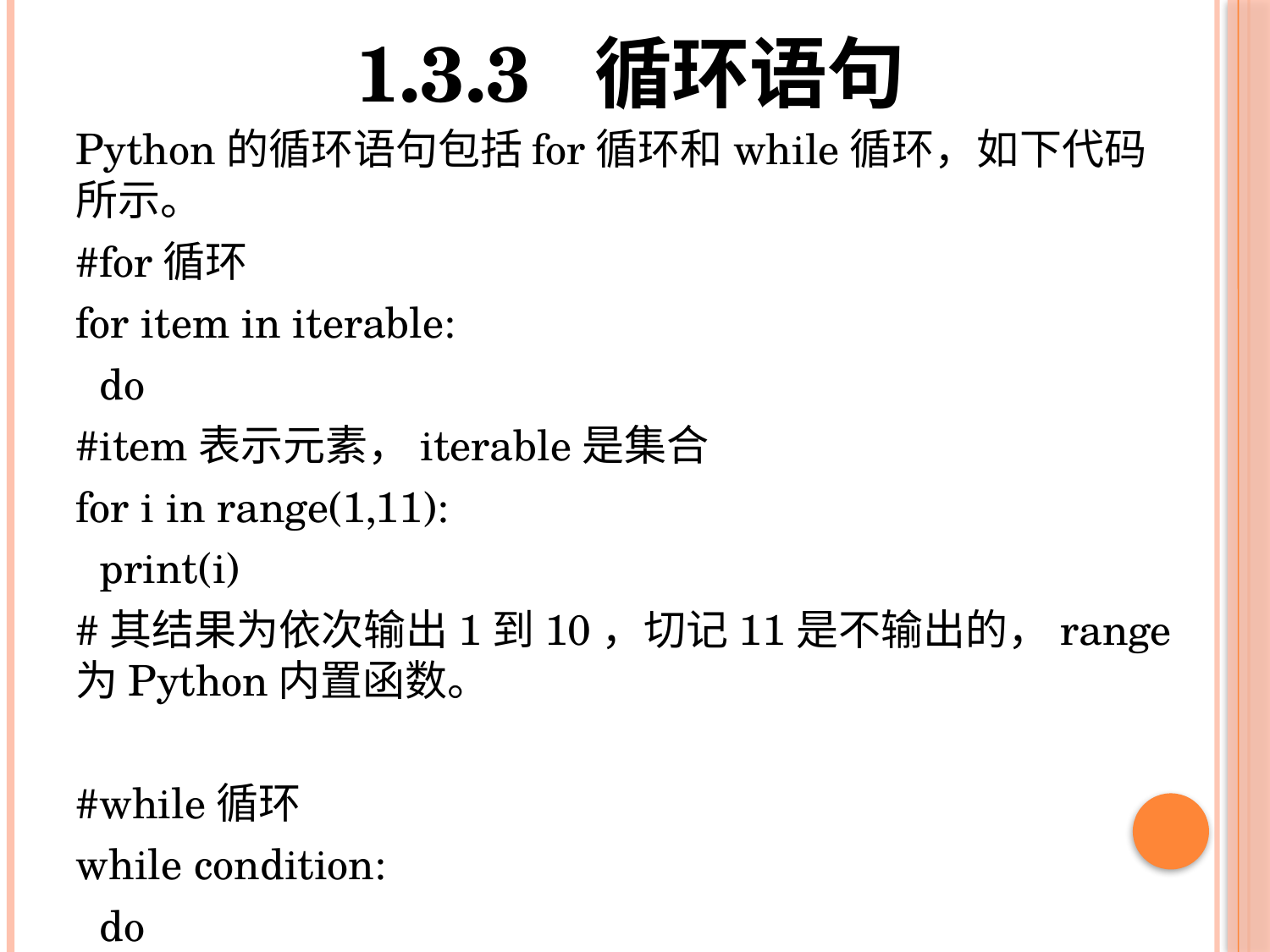

# 1.3.3  循环语句
Python的循环语句包括for循环和while循环，如下代码所示。
#for循环
for item in iterable:
  do
#item表示元素，iterable是集合
for i in range(1,11):
  print(i)
#其结果为依次输出1到10，切记11是不输出的，range为Python内置函数。

#while循环
while condition:
  do